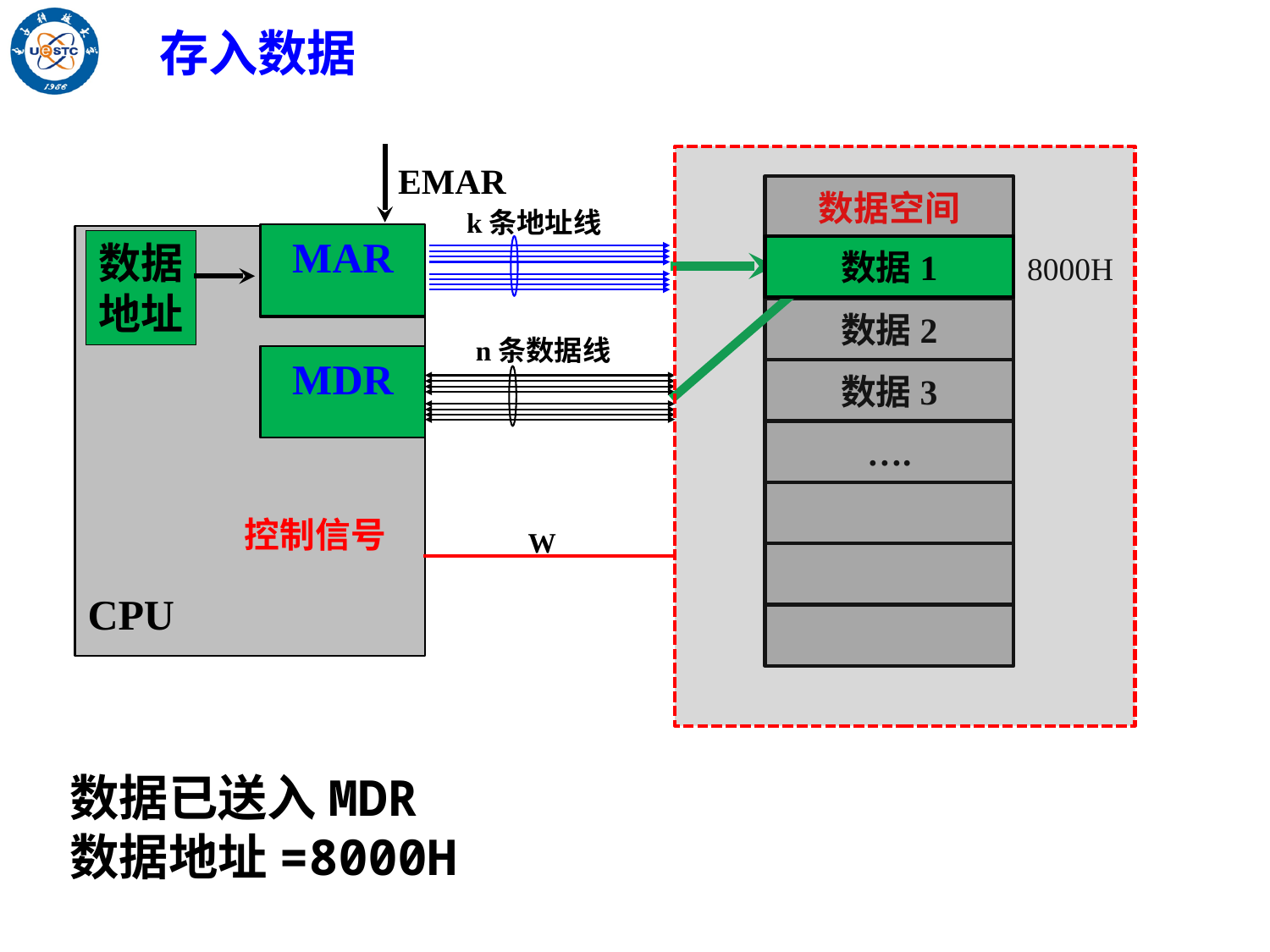

存入数据

EMAR
数据空间

数据1
8000H
数据2

数据3

….

k条地址线

MAR

CPU

MAR
MDR

控制信号
数据
地址
数据1
n条数据线

MDR
W
数据已送入MDR
数据地址=8000H